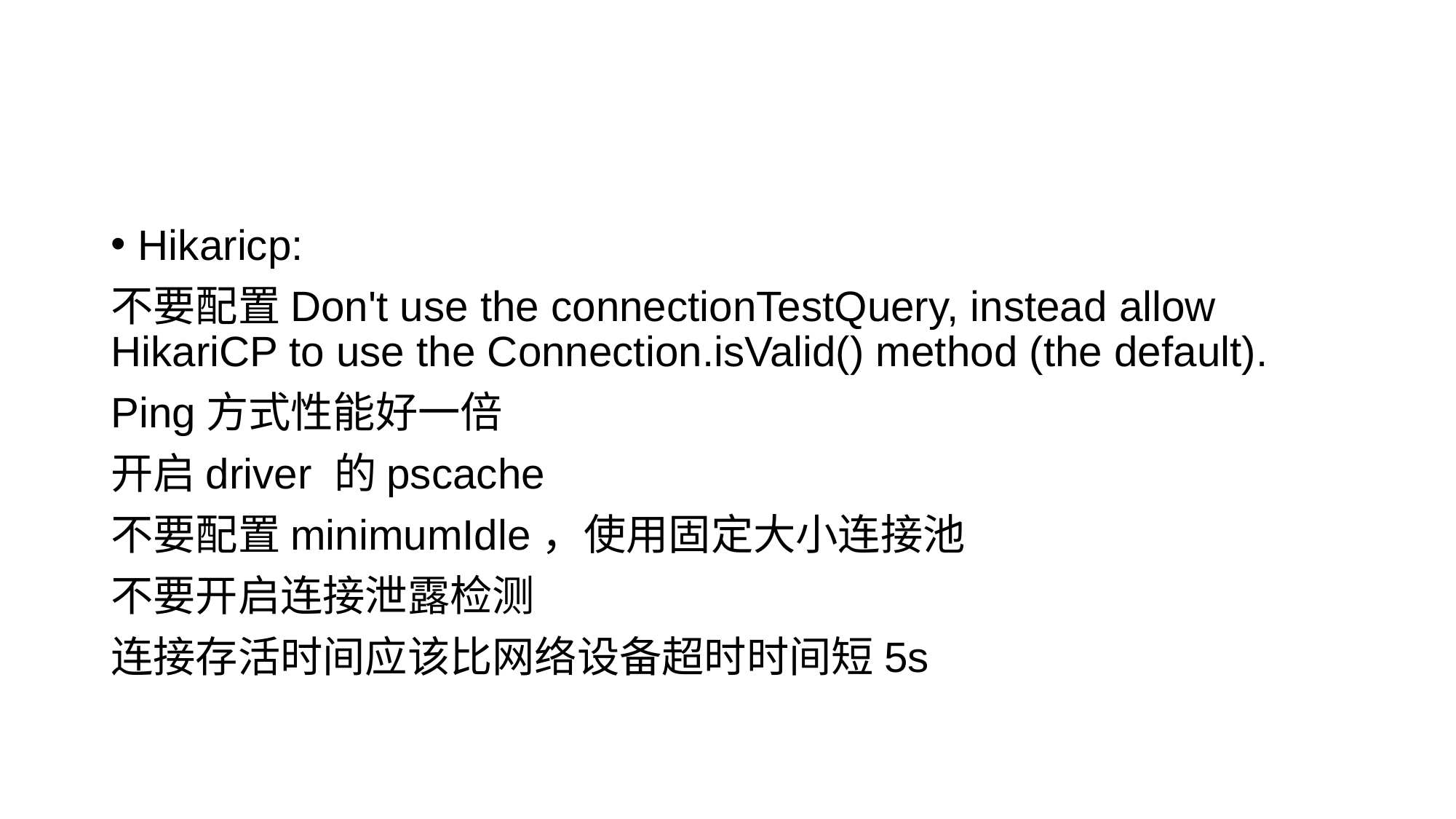

#
Hikaricp:
不要配置Don't use the connectionTestQuery, instead allow HikariCP to use the Connection.isValid() method (the default).
Ping方式性能好一倍
开启driver 的pscache
不要配置minimumIdle，使用固定大小连接池
不要开启连接泄露检测
连接存活时间应该比网络设备超时时间短5s